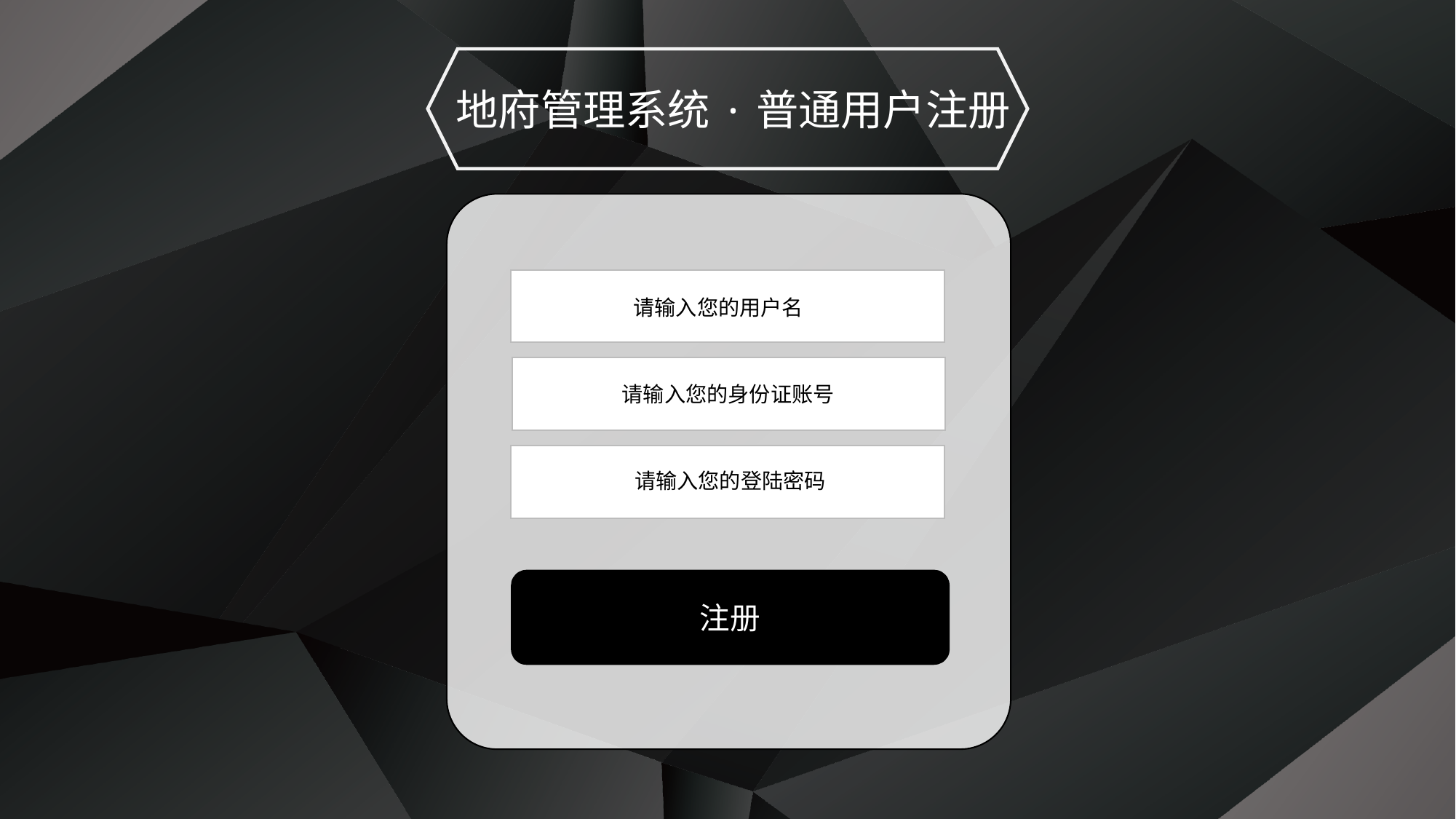

地府管理系统·普通用户注册

注册

请输入您的用户名

   请输入您的身份证账号

请输入您的登陆密码